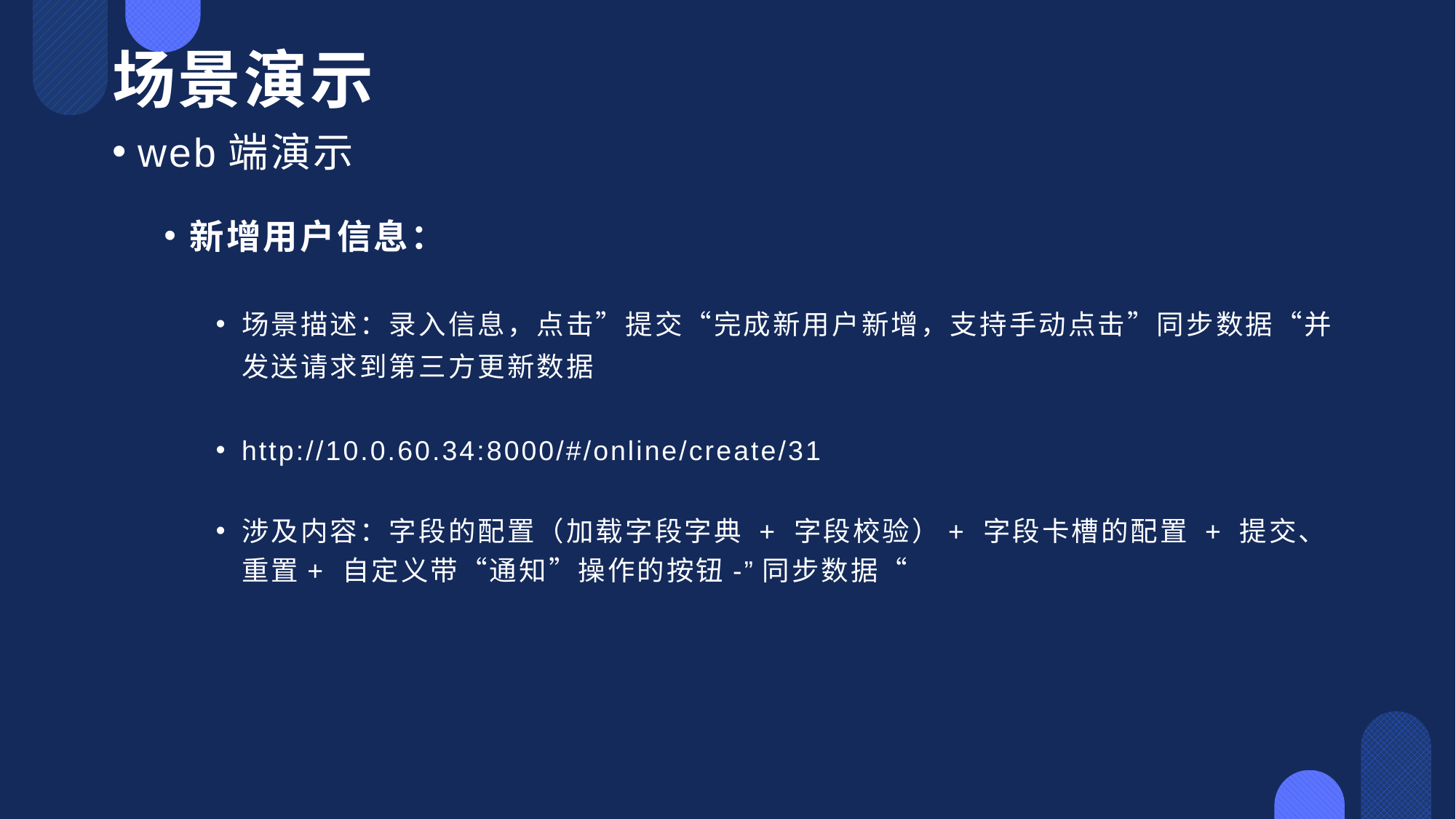

场景演示
web端演示
新增用户信息：
场景描述：录入信息，点击”提交“完成新用户新增，支持手动点击”同步数据“并发送请求到第三方更新数据
http://10.0.60.34:8000/#/online/create/31
涉及内容：字段的配置（加载字段字典 + 字段校验）+ 字段卡槽的配置 + 提交、重置+ 自定义带“通知”操作的按钮-”同步数据“